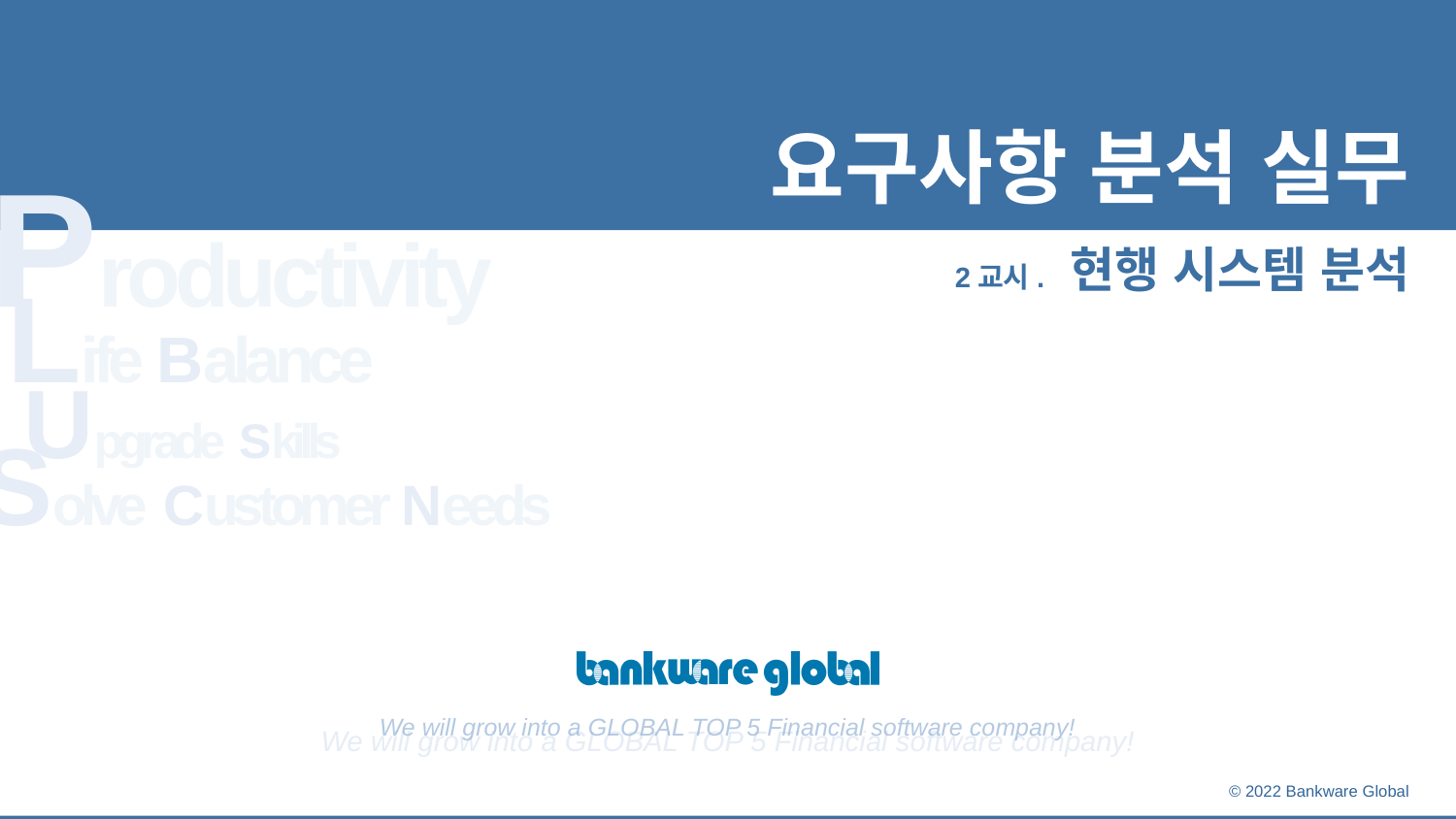

# 요구사항 분석 실무
2교시. 현행 시스템 분석